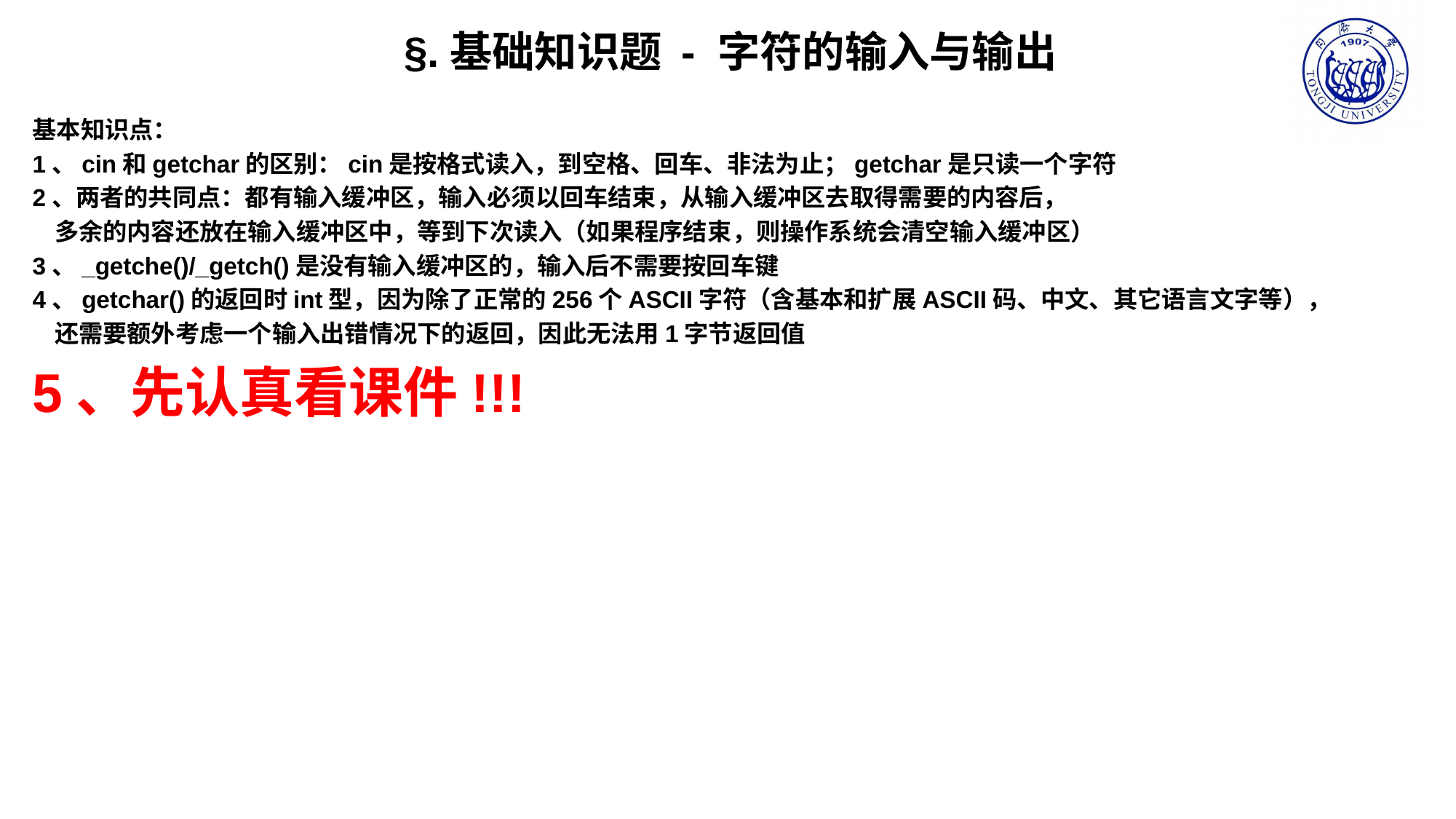

§.基础知识题 - 字符的输入与输出

基本知识点：
1、cin和getchar的区别：cin是按格式读入，到空格、回车、非法为止；getchar是只读一个字符
2、两者的共同点：都有输入缓冲区，输入必须以回车结束，从输入缓冲区去取得需要的内容后，
   多余的内容还放在输入缓冲区中，等到下次读入（如果程序结束，则操作系统会清空输入缓冲区）
3、_getche()/_getch()是没有输入缓冲区的，输入后不需要按回车键
4、getchar()的返回时int型，因为除了正常的256个ASCII字符（含基本和扩展ASCII码、中文、其它语言文字等），
   还需要额外考虑一个输入出错情况下的返回，因此无法用1字节返回值
5、先认真看课件!!!